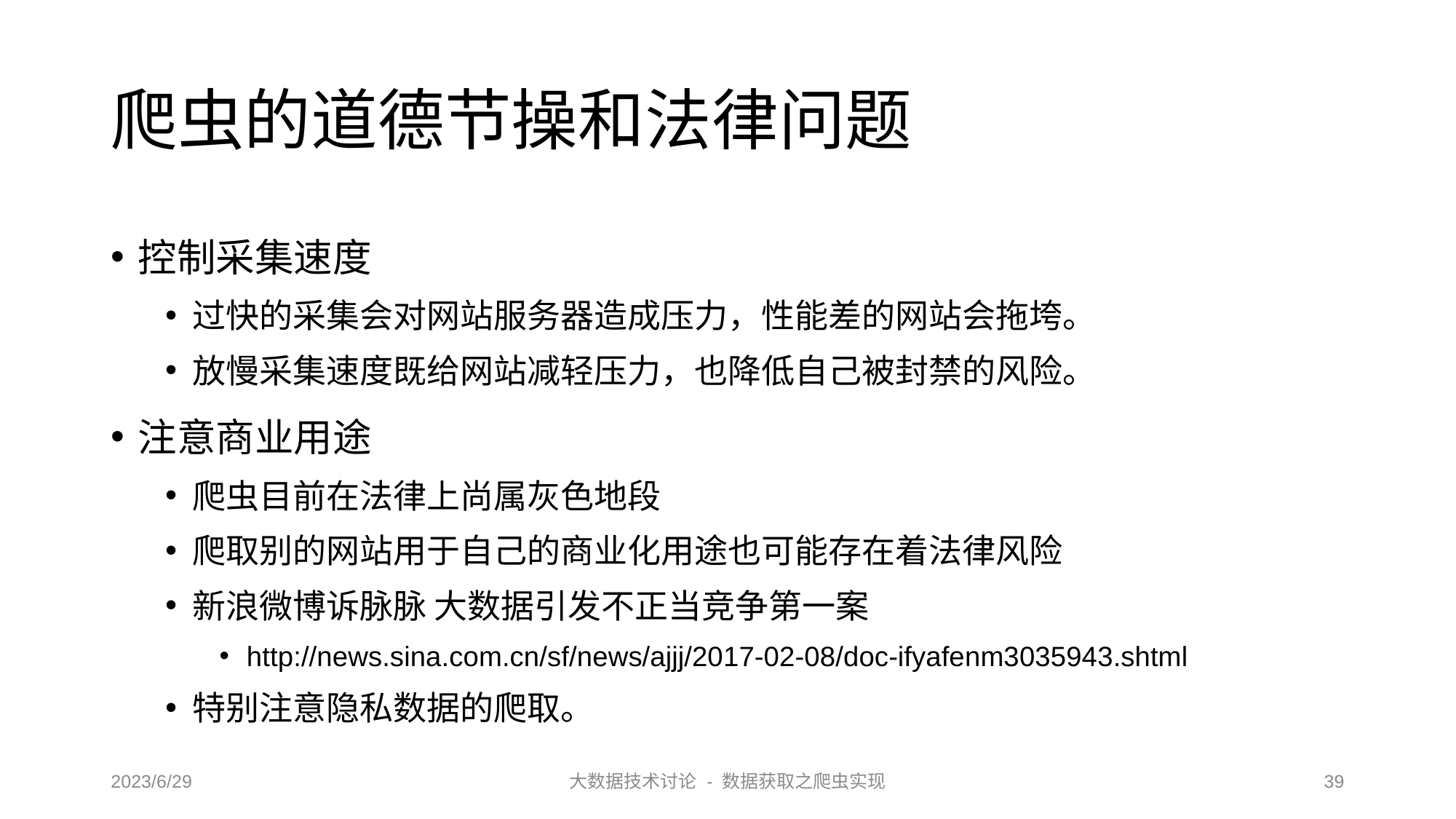

# 爬虫的道德节操和法律问题
控制采集速度
过快的采集会对网站服务器造成压力，性能差的网站会拖垮。
放慢采集速度既给网站减轻压力，也降低自己被封禁的风险。
注意商业用途
爬虫目前在法律上尚属灰色地段
爬取别的网站用于自己的商业化用途也可能存在着法律风险
新浪微博诉脉脉 大数据引发不正当竞争第一案
http://news.sina.com.cn/sf/news/ajjj/2017-02-08/doc-ifyafenm3035943.shtml
特别注意隐私数据的爬取。
2023/6/29
大数据技术讨论 - 数据获取之爬虫实现
39